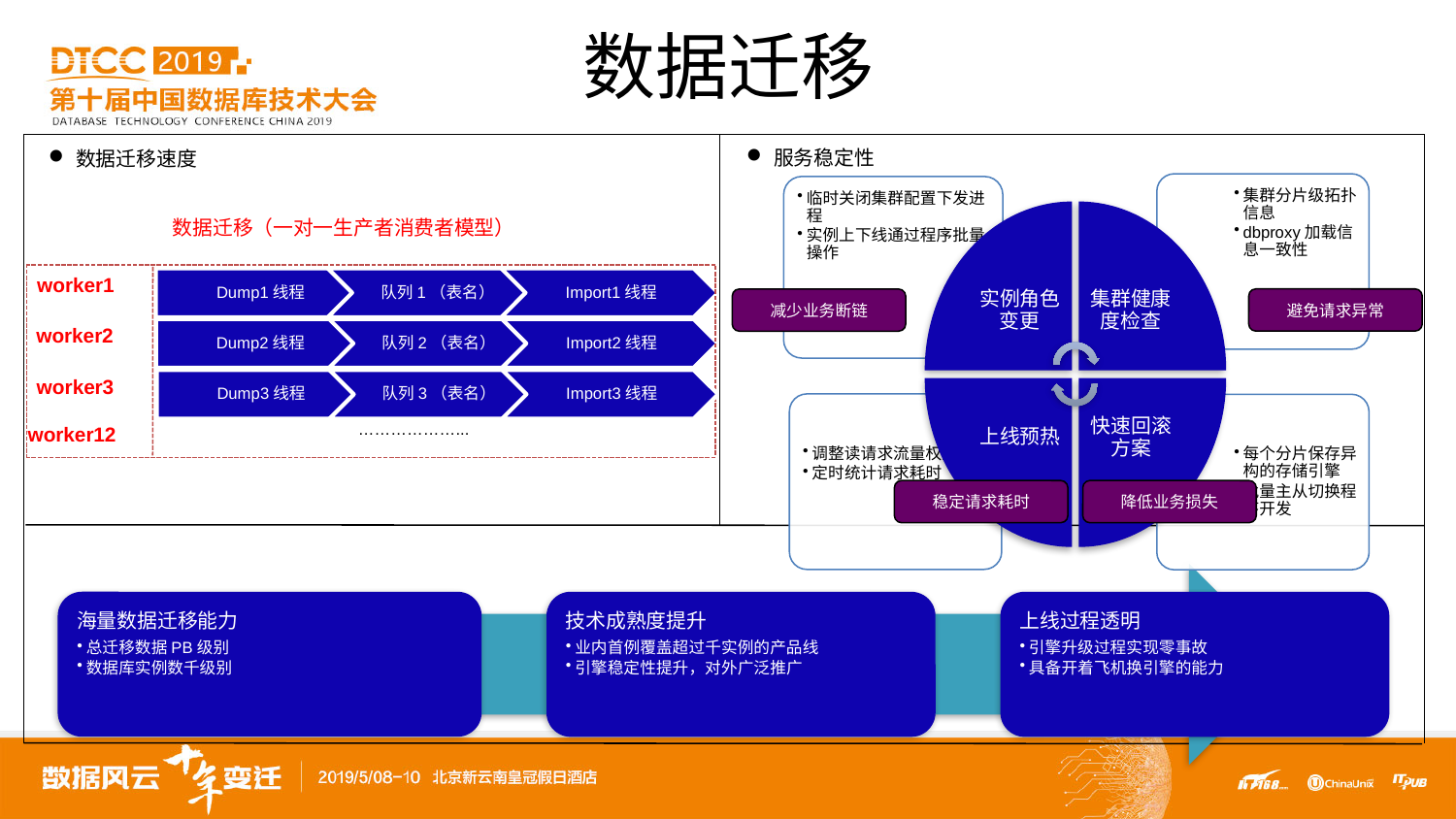

# 数据迁移
服务稳定性
数据迁移速度

每个分片保存异构的存储引擎
批量主从切换程序开发
调整读请求流量权重
定时统计请求耗时
集群分片级拓扑信息
dbproxy加载信息一致性

临时关闭集群配置下发进程
实例上下线通过程序批量操作
实例角色变更
集群健康度检查
快速回滚方案
上线预热
数据迁移（一对一生产者消费者模型）
worker1
Dump1线程
队列1（表名）
Import1线程
避免请求异常
减少业务断链
worker2
Dump2线程
队列2（表名）
Import2线程
worker3
Dump3线程
队列3（表名）
Import3线程
………………...
worker12
稳定请求耗时
降低业务损失
海量数据迁移能力
总迁移数据PB级别
数据库实例数千级别
技术成熟度提升
业内首例覆盖超过千实例的产品线
引擎稳定性提升，对外广泛推广
上线过程透明
引擎升级过程实现零事故
具备开着飞机换引擎的能力